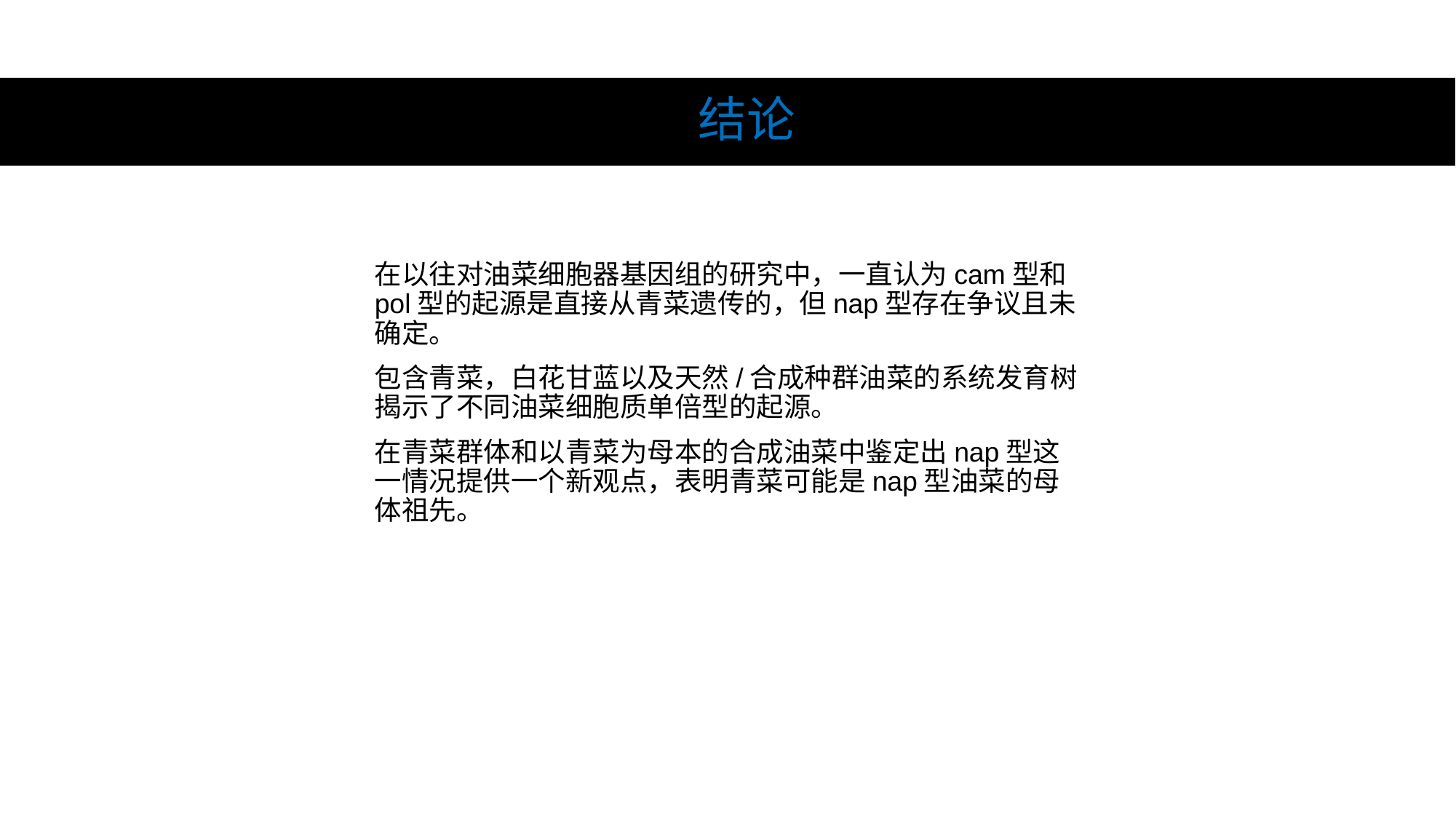

结论

在以往对油菜细胞器基因组的研究中，一直认为cam型和pol型的起源是直接从青菜遗传的，但nap型存在争议且未确定。
包含青菜，白花甘蓝以及天然/合成种群油菜的系统发育树揭示了不同油菜细胞质单倍型的起源。
在青菜群体和以青菜为母本的合成油菜中鉴定出nap型这一情况提供一个新观点，表明青菜可能是nap型油菜的母体祖先。